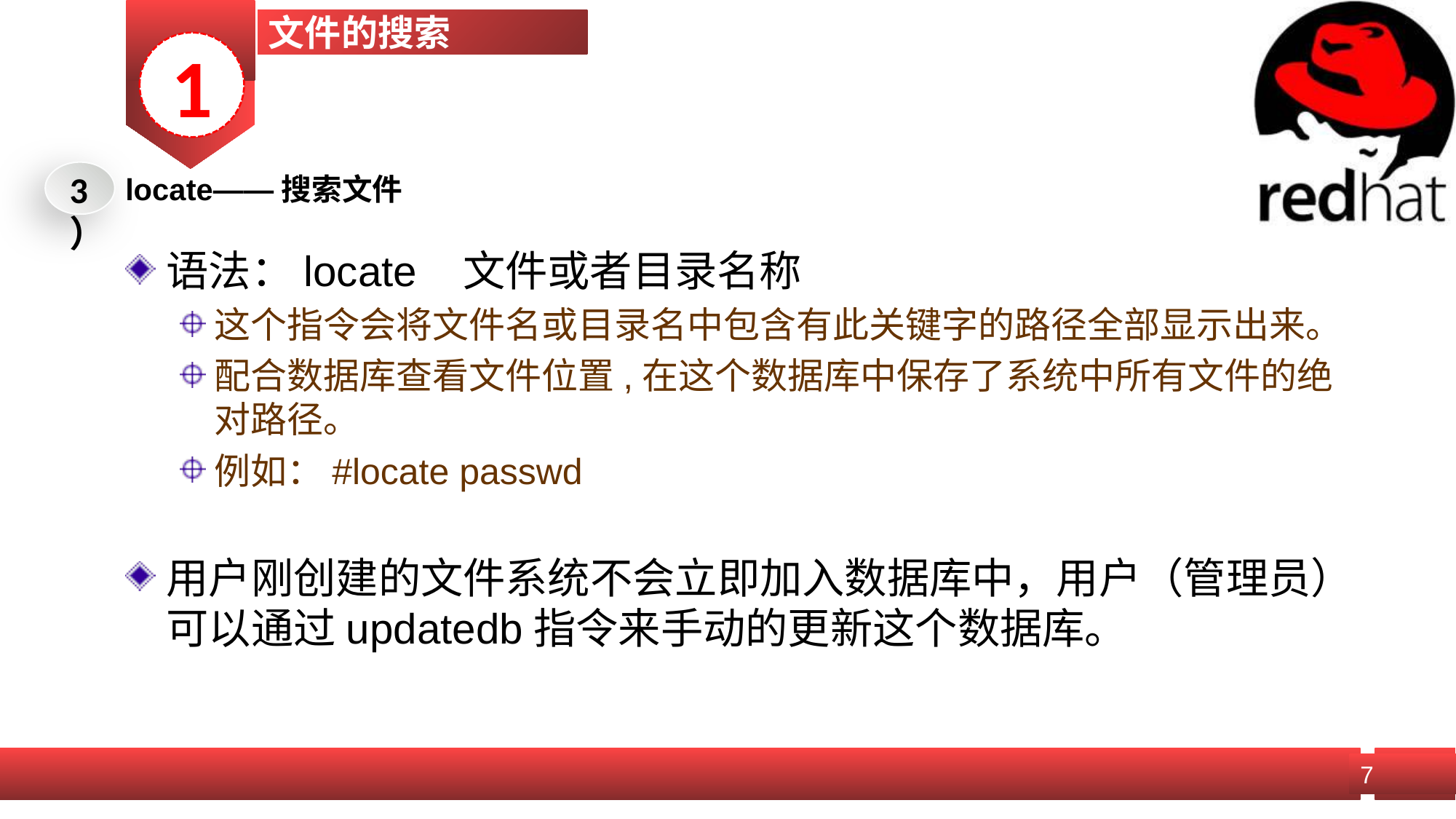

文件的搜索
1
3）

locate——搜索文件
语法：locate   文件或者目录名称
这个指令会将文件名或目录名中包含有此关键字的路径全部显示出来。
配合数据库查看文件位置,在这个数据库中保存了系统中所有文件的绝对路径。
例如：#locate passwd

用户刚创建的文件系统不会立即加入数据库中，用户（管理员）可以通过updatedb指令来手动的更新这个数据库。